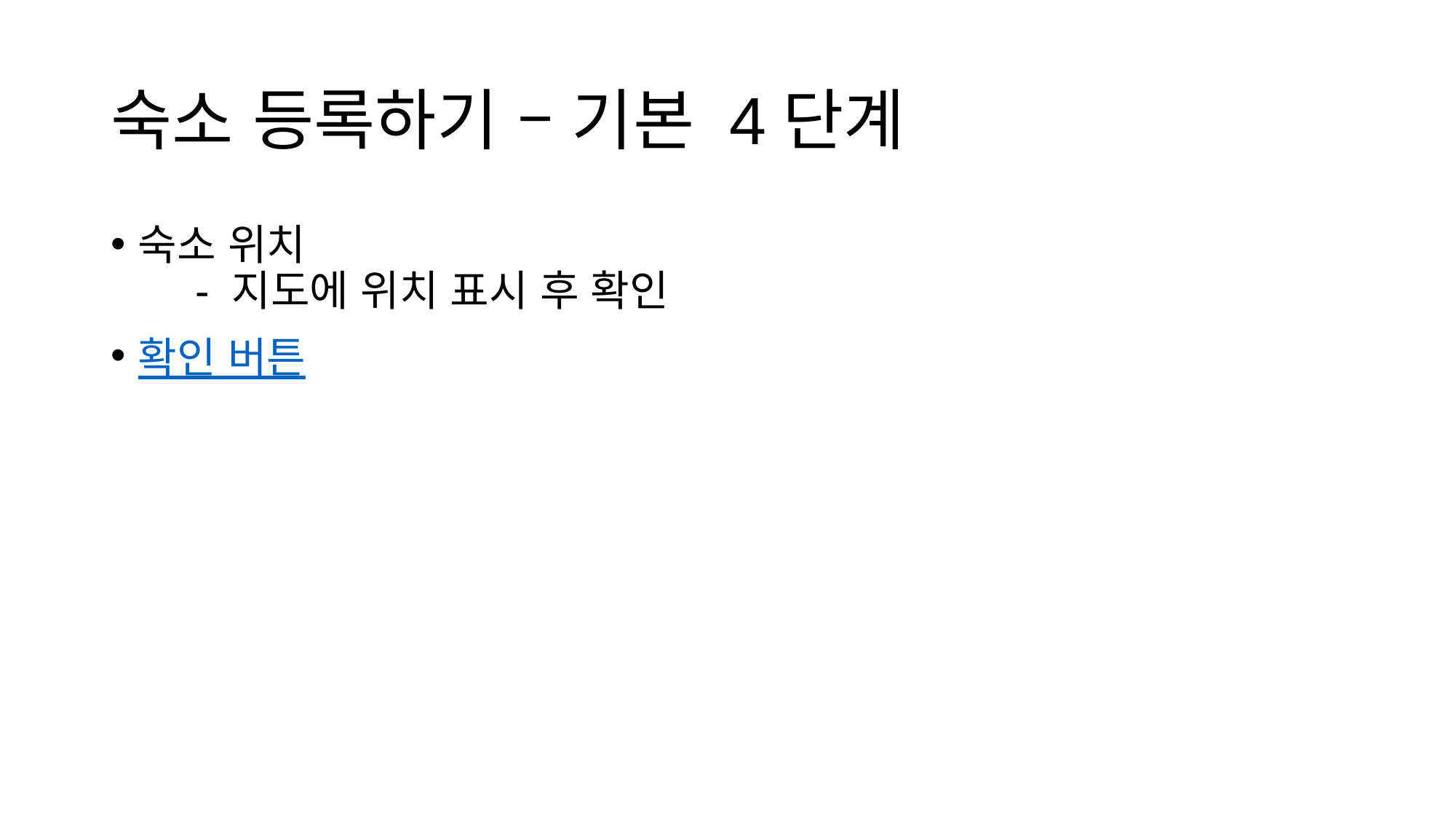

# 숙소 등록하기 – 기본 4단계
숙소 위치
    - 지도에 위치 표시 후 확인
확인 버튼